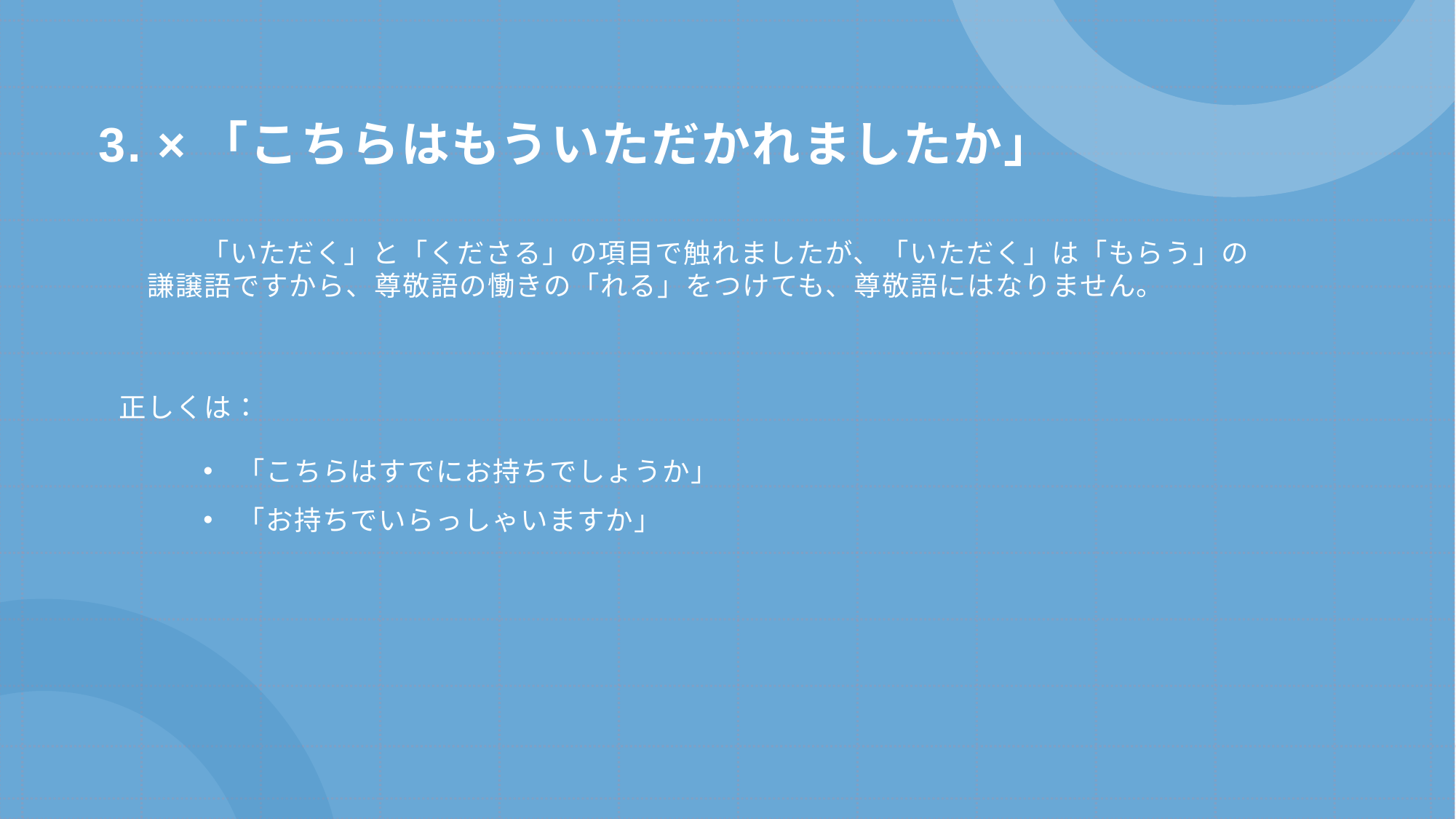

# 3. ×「こちらはもういただかれましたか」
「いただく」と「くださる」の項目で触れましたが、「いただく」は「もらう」の謙譲語ですから、尊敬語の慟きの「れる」をつけても、尊敬語にはなりません。
正しくは：
「こちらはすでにお持ちでしょうか」
「お持ちでいらっしゃいますか」